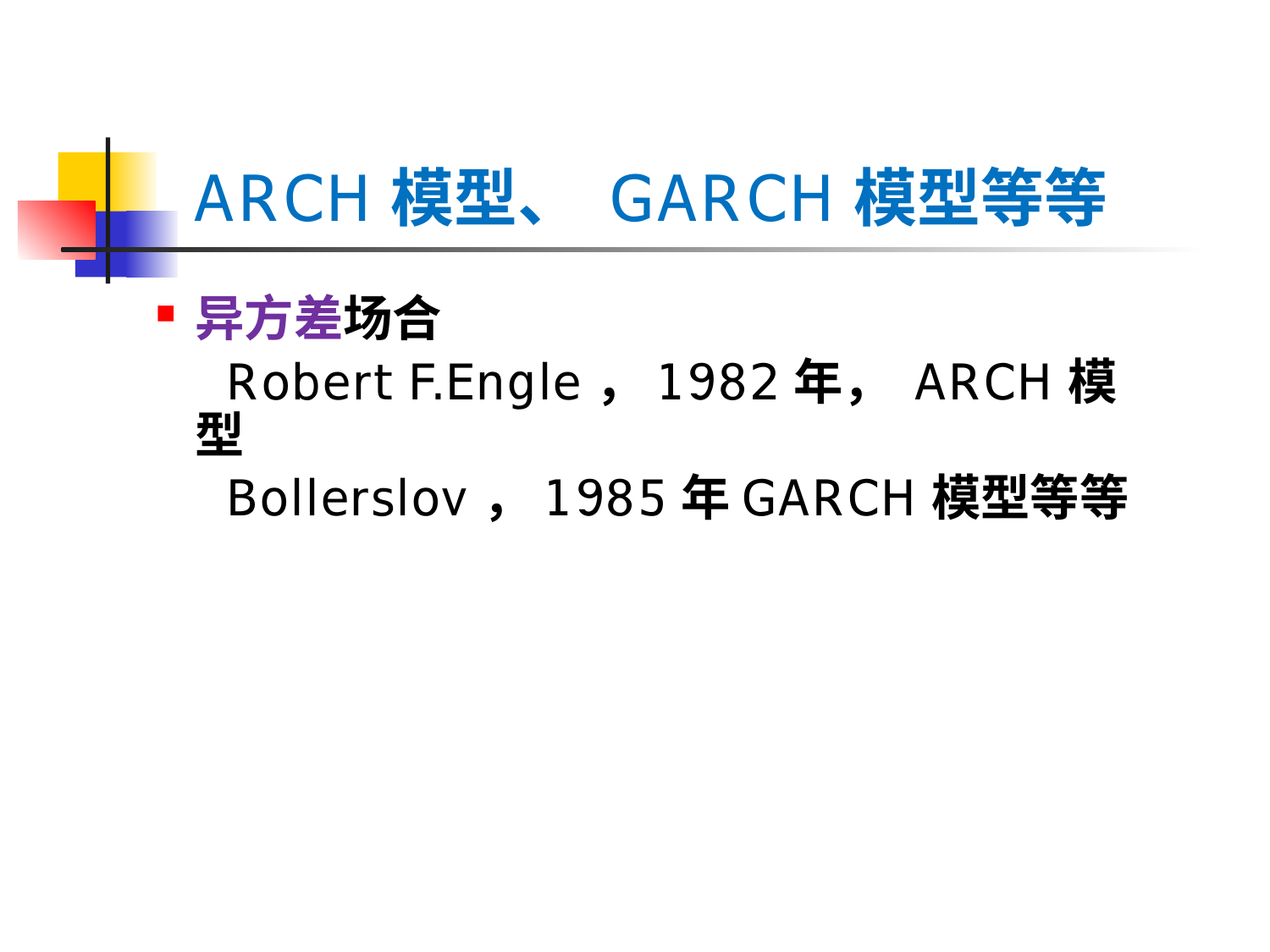

# ARCH模型、 GARCH模型等等
异方差场合
     Robert F.Engle，1982年， ARCH模型
     Bollerslov，1985年GARCH模型等等